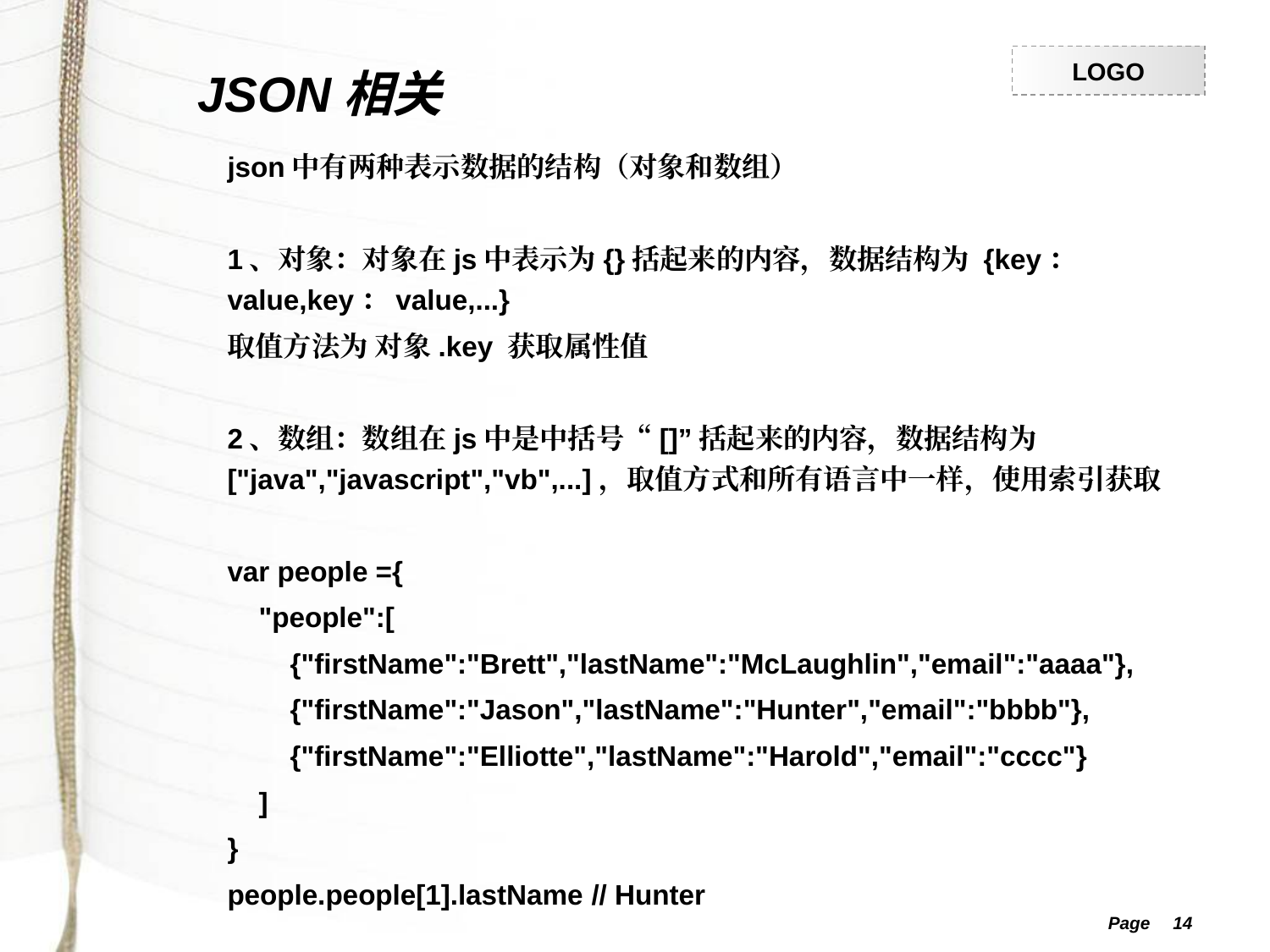

JSON相关
# json中有两种表示数据的结构（对象和数组）

1、对象：对象在js中表示为{}括起来的内容，数据结构为 {key：value,key：value,...}
取值方法为 对象.key 获取属性值

2、数组：数组在js中是中括号“[]”括起来的内容，数据结构为 ["java","javascript","vb",...]，取值方式和所有语言中一样，使用索引获取

var people ={
    "people":[
        {"firstName":"Brett","lastName":"McLaughlin","email":"aaaa"},
        {"firstName":"Jason","lastName":"Hunter","email":"bbbb"},
        {"firstName":"Elliotte","lastName":"Harold","email":"cccc"}
    ]
}
people.people[1].lastName // Hunter